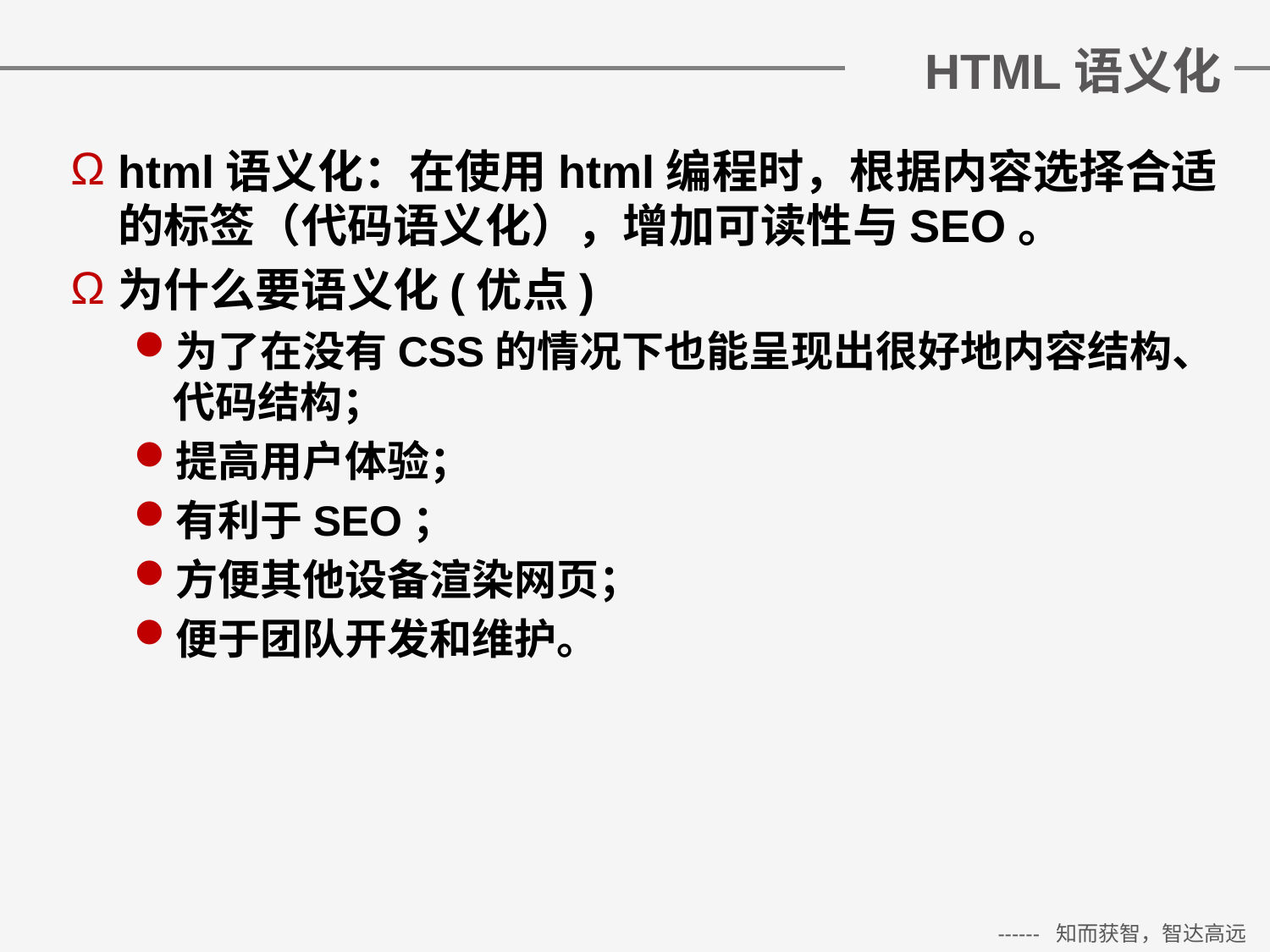

# HTML语义化
html语义化：在使用html编程时，根据内容选择合适的标签（代码语义化），增加可读性与SEO。
为什么要语义化(优点)
为了在没有CSS的情况下也能呈现出很好地内容结构、代码结构；
提高用户体验；
有利于SEO；
方便其他设备渲染网页；
便于团队开发和维护。